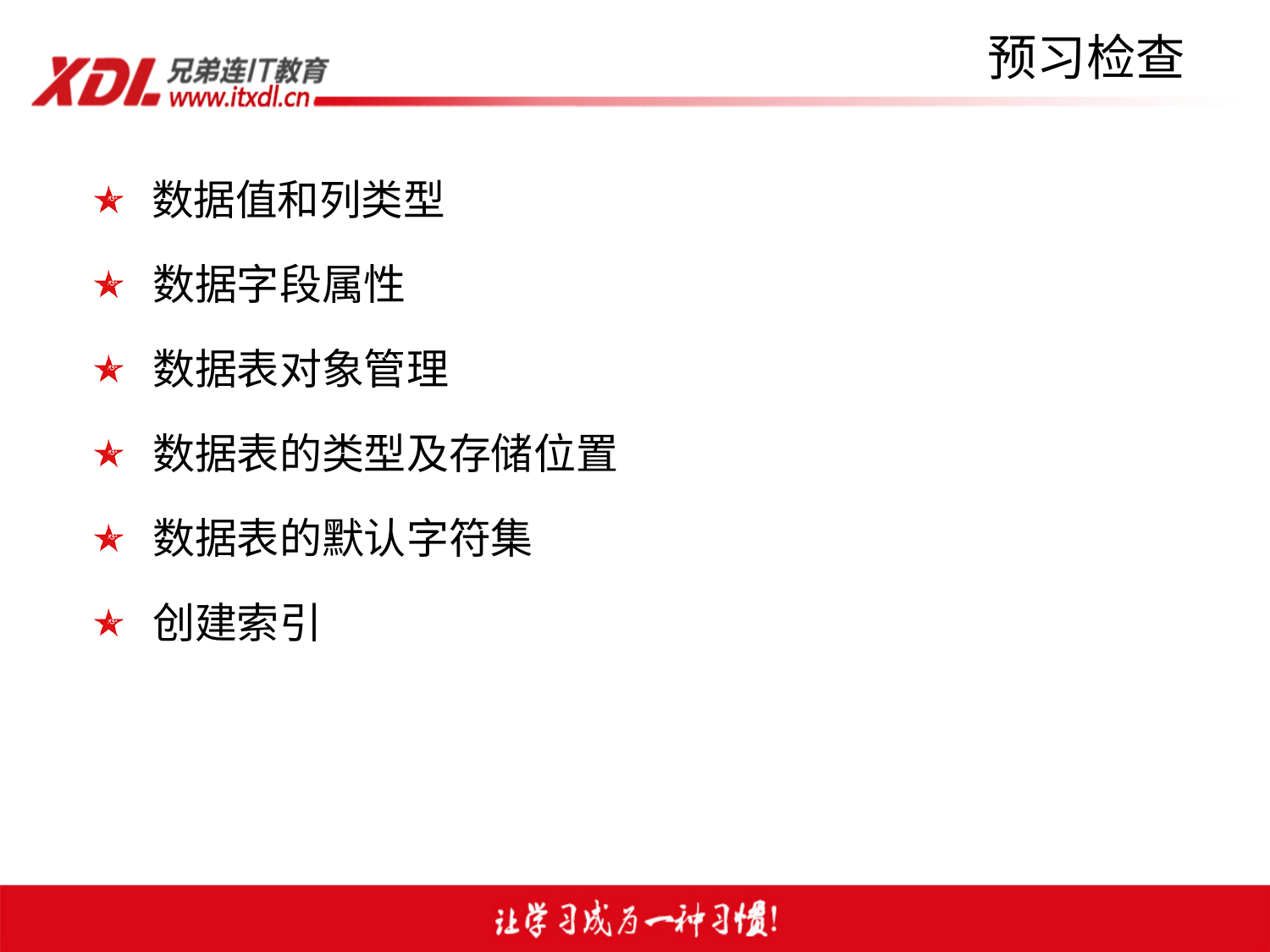

# 预习检查
  数据值和列类型
  数据字段属性
  数据表对象管理
  数据表的类型及存储位置
  数据表的默认字符集
  创建索引